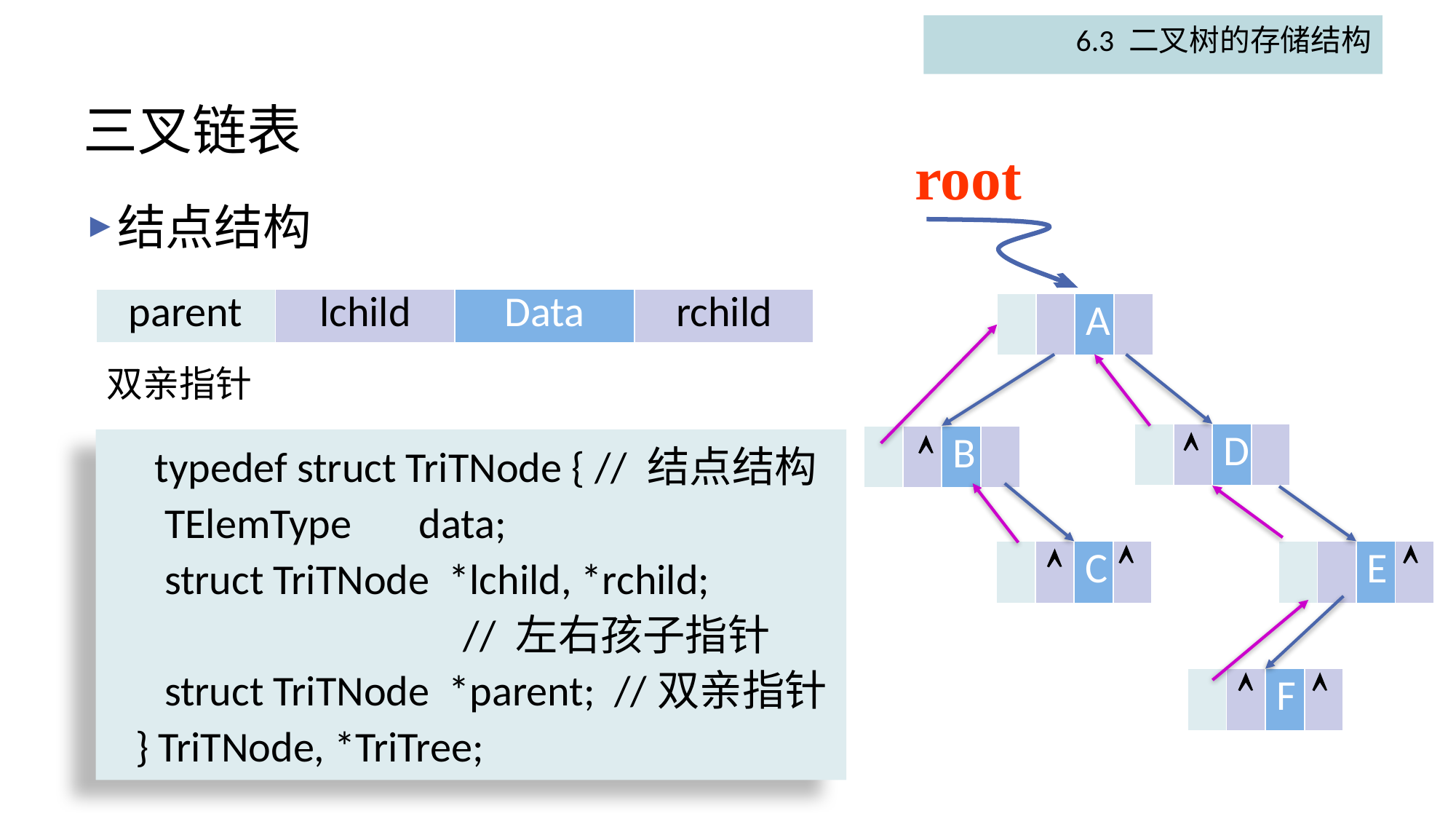

6.3 二叉树的存储结构
# 三叉链表
root
结点结构

| parent | lchild | Data | rchild |
| --- | --- | --- | --- |
|  |  | A |  |
| --- | --- | --- | --- |
双亲指针
∧
∧
|  |  | D |  |
| --- | --- | --- | --- |
|  |  | B |  |
| --- | --- | --- | --- |
     typedef struct TriTNode { // 结点结构
      TElemType       data;
      struct TriTNode  *lchild, *rchild;
                                     // 左右孩子指针
      struct TriTNode  *parent;  //双亲指针
   } TriTNode, *TriTree;
∧
∧
∧
|  |  | C |  |
| --- | --- | --- | --- |
|  |  | E |  |
| --- | --- | --- | --- |
∧
∧
|  |  | F |  |
| --- | --- | --- | --- |